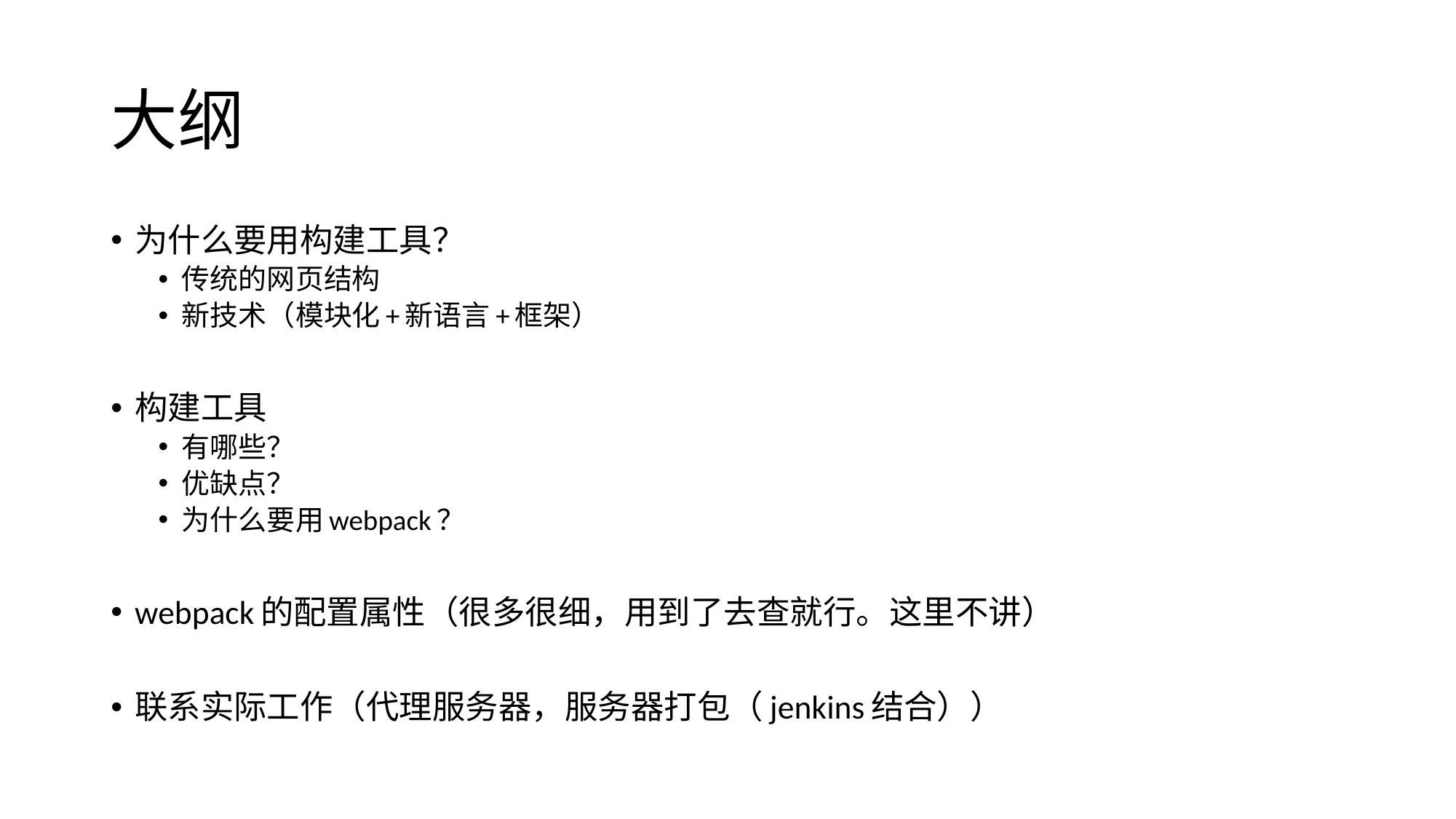

# 大纲
为什么要用构建工具？
传统的网页结构
新技术（模块化+新语言+框架）

构建工具
有哪些？
优缺点？
为什么要用webpack？

webpack的配置属性（很多很细，用到了去查就行。这里不讲）

联系实际工作（代理服务器，服务器打包（jenkins结合））